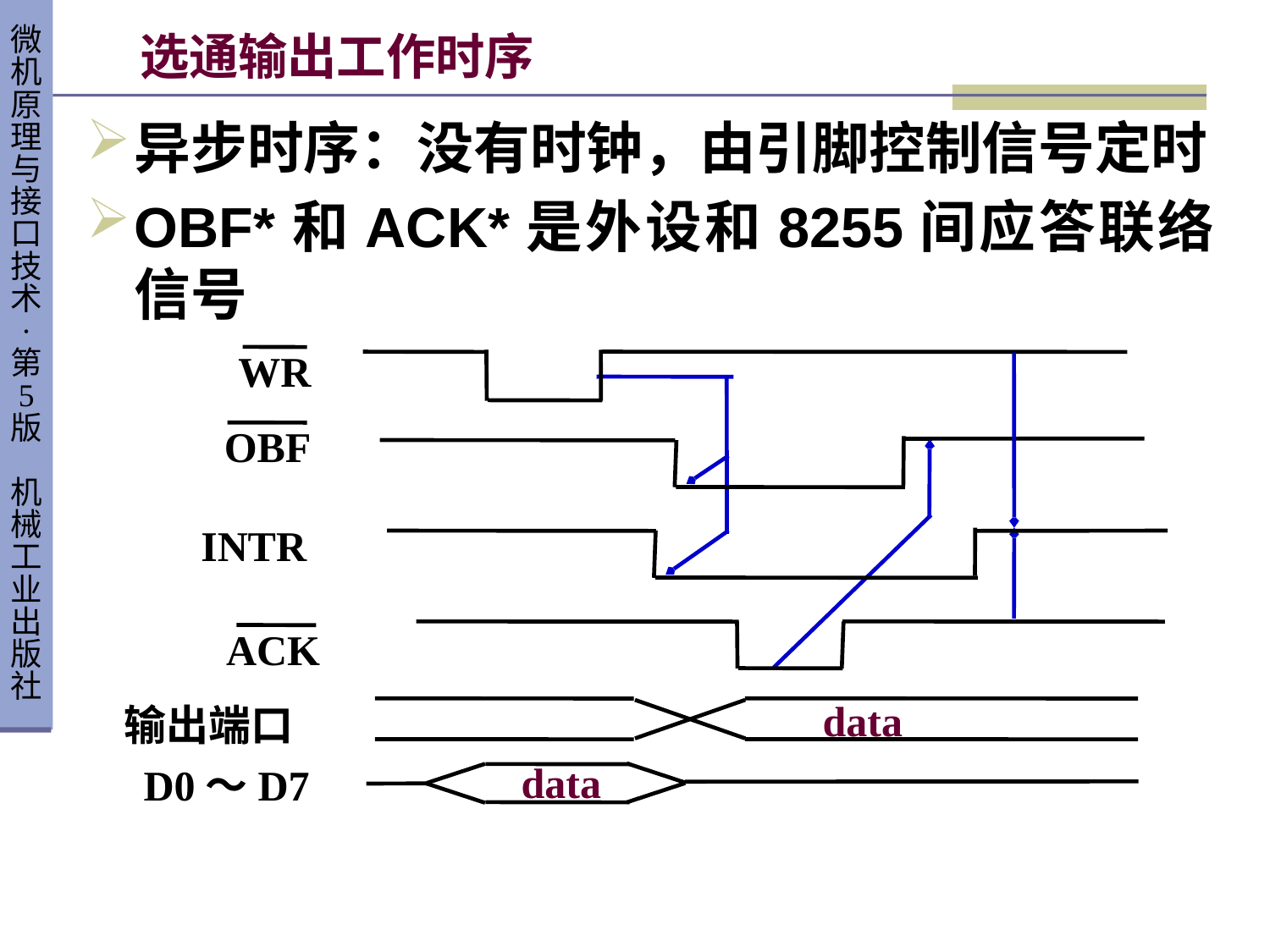

# 选通输出工作时序
异步时序：没有时钟，由引脚控制信号定时
OBF*和ACK*是外设和8255间应答联络信号

WR

OBF

INTR

ACK

data
输出端口

data
D0～D7